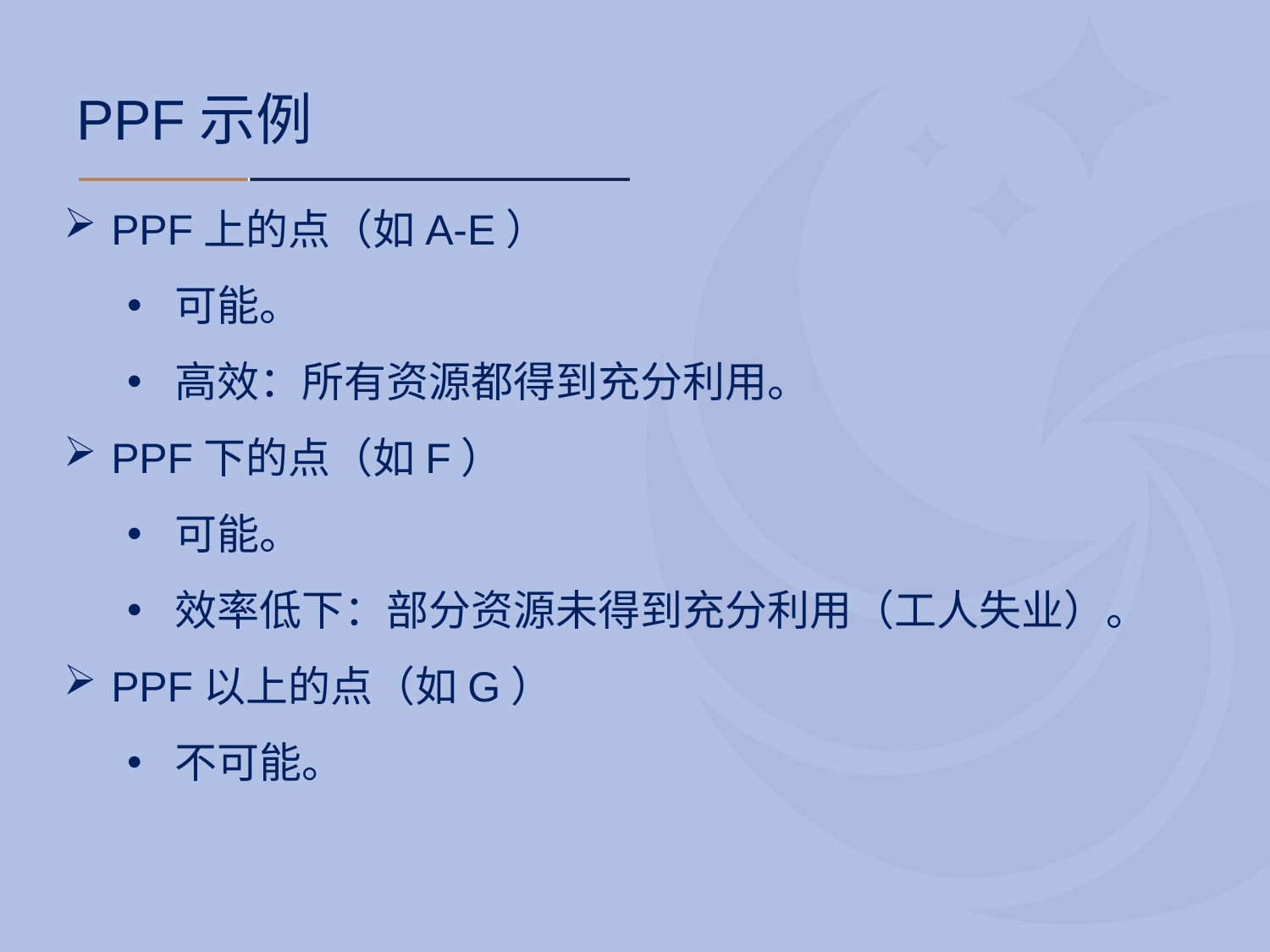

# PPF示例
PPF上的点（如A-E）
可能。
高效：所有资源都得到充分利用。
PPF下的点（如F）
可能。
效率低下：部分资源未得到充分利用（工人失业）。
PPF以上的点（如G）
不可能。